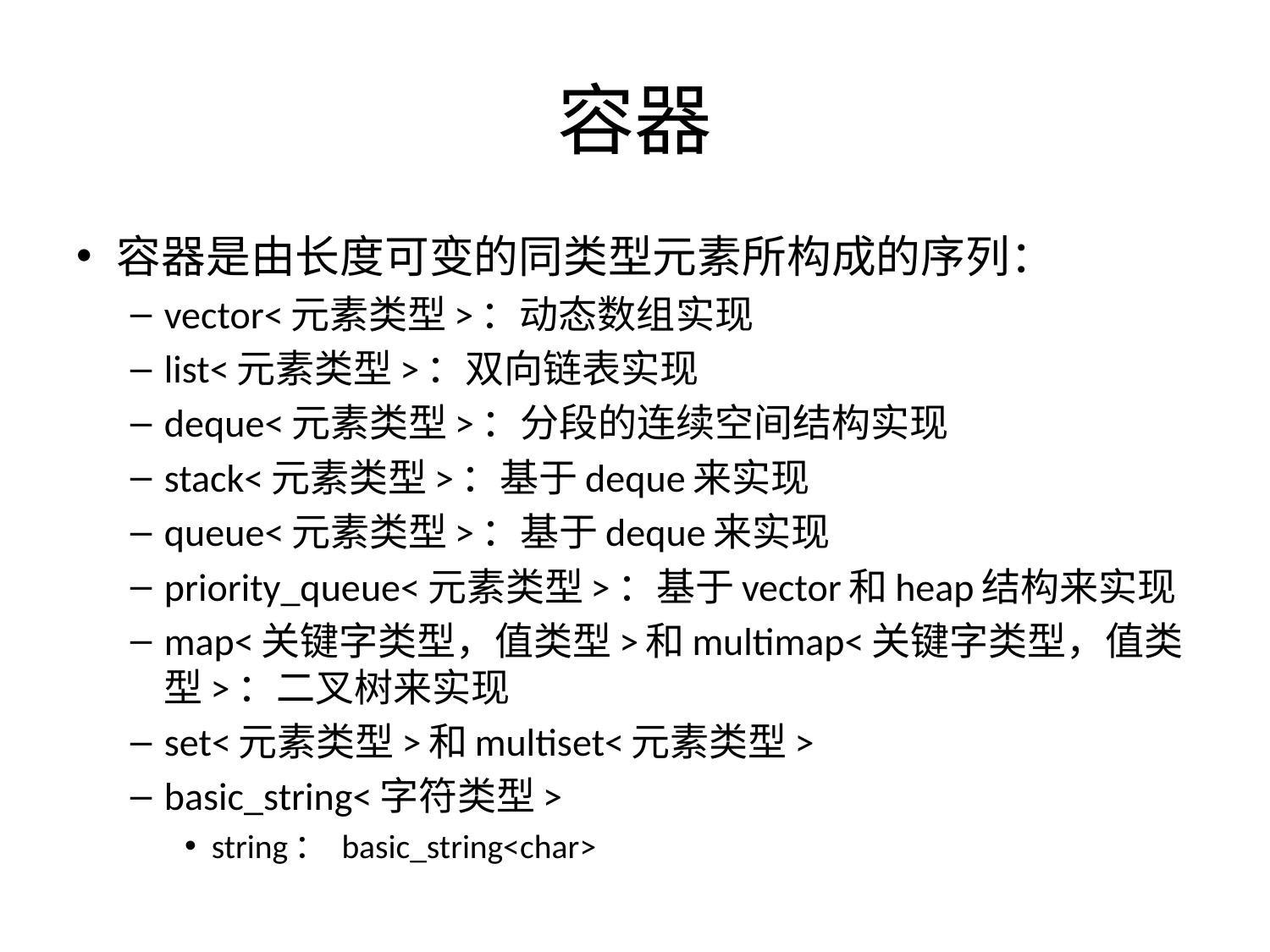

# 容器
容器是由长度可变的同类型元素所构成的序列：
vector<元素类型>：动态数组实现
list<元素类型>：双向链表实现
deque<元素类型>：分段的连续空间结构实现
stack<元素类型>：基于deque来实现
queue<元素类型>：基于deque来实现
priority_queue<元素类型>：基于vector和heap结构来实现
map<关键字类型，值类型>和multimap<关键字类型，值类型>：二叉树来实现
set<元素类型>和multiset<元素类型>
basic_string<字符类型>
string： basic_string<char>